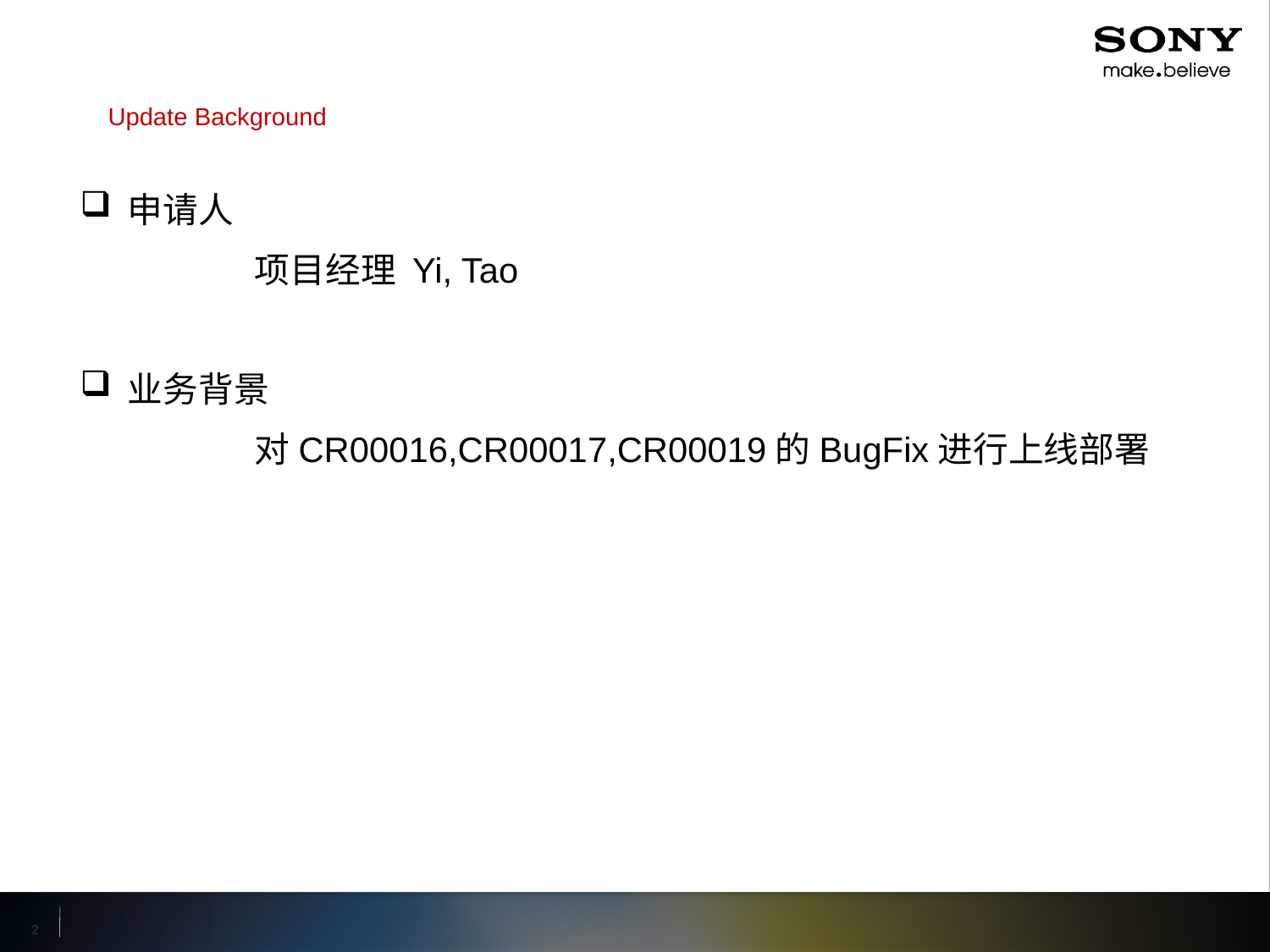

Update Background

申请人
		项目经理 Yi, Tao

业务背景
		对CR00016,CR00017,CR00019的BugFix进行上线部署